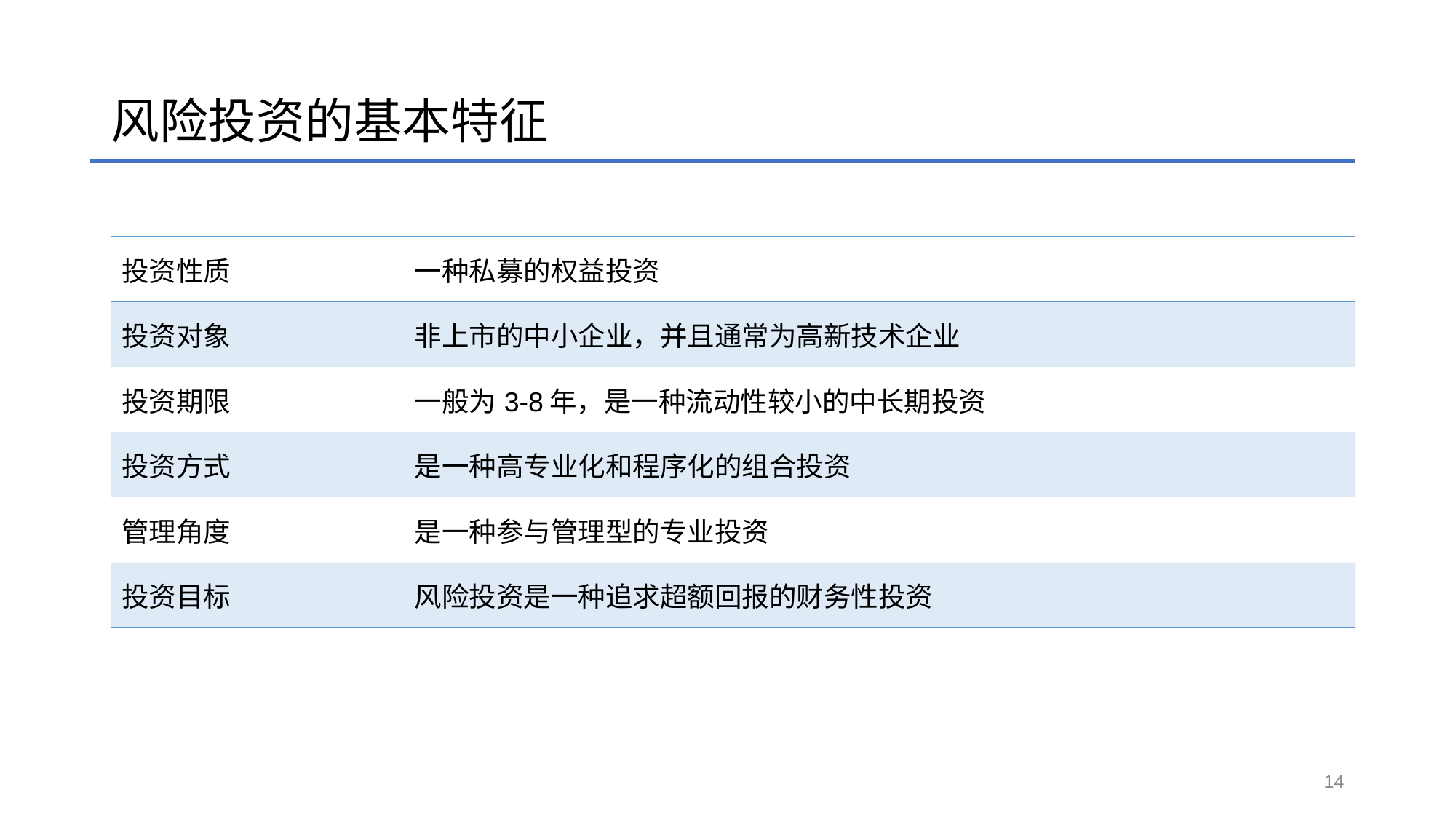

# 风险投资的基本特征
| 投资性质 | 一种私募的权益投资 |
| --- | --- |
| 投资对象 | 非上市的中小企业，并且通常为高新技术企业 |
| 投资期限 | 一般为3-8年，是一种流动性较小的中长期投资 |
| 投资方式 | 是一种高专业化和程序化的组合投资 |
| 管理角度 | 是一种参与管理型的专业投资 |
| 投资目标 | 风险投资是一种追求超额回报的财务性投资 |
14